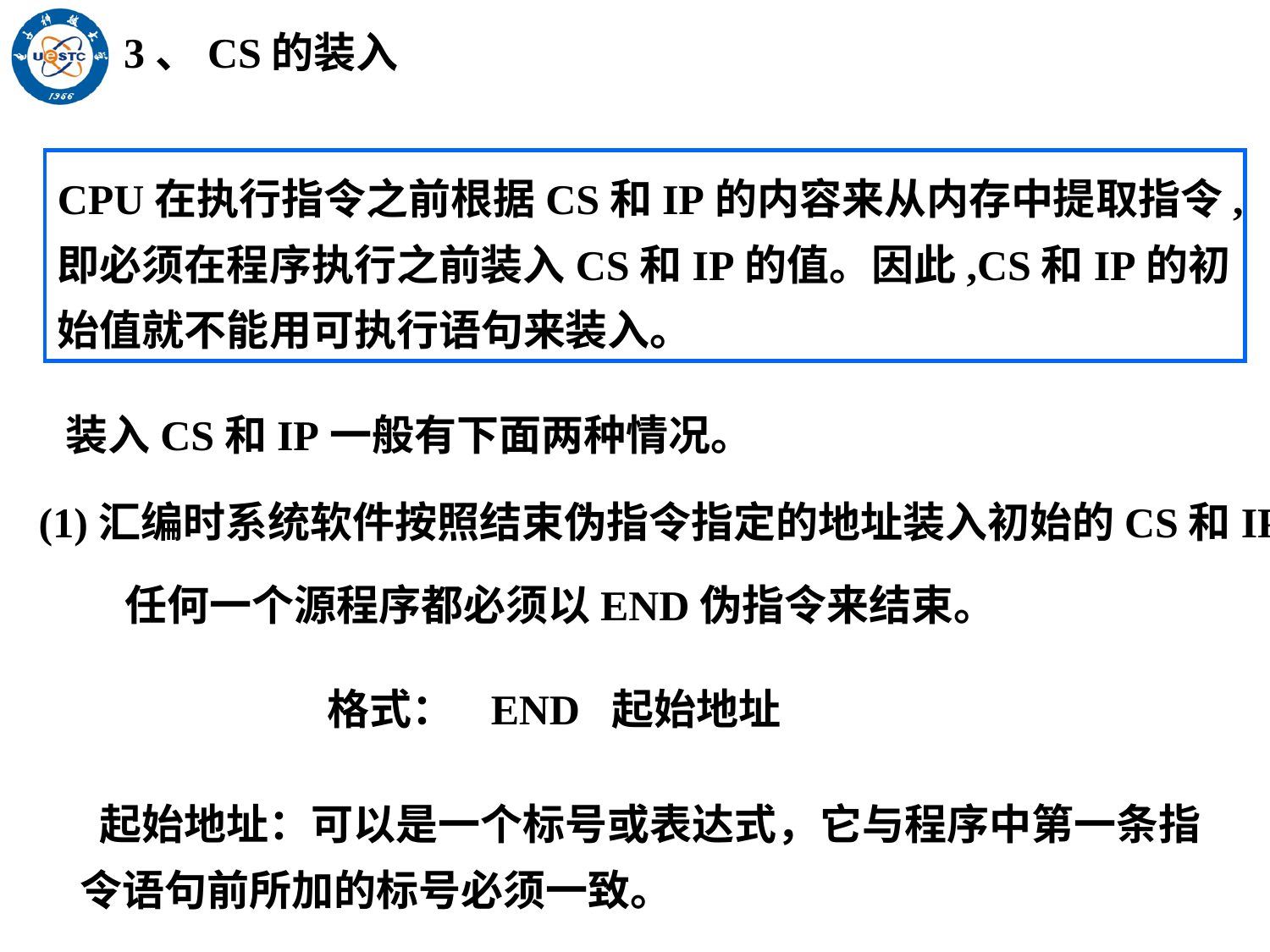

3、CS的装入
CPU在执行指令之前根据CS和IP的内容来从内存中提取指令,即必须在程序执行之前装入CS和IP的值。因此,CS和IP的初始值就不能用可执行语句来装入。
装入CS和IP一般有下面两种情况。
(1)汇编时系统软件按照结束伪指令指定的地址装入初始的CS和IP
任何一个源程序都必须以END伪指令来结束。
格式：
 END  起始地址
 起始地址：可以是一个标号或表达式，它与程序中第一条指令语句前所加的标号必须一致。